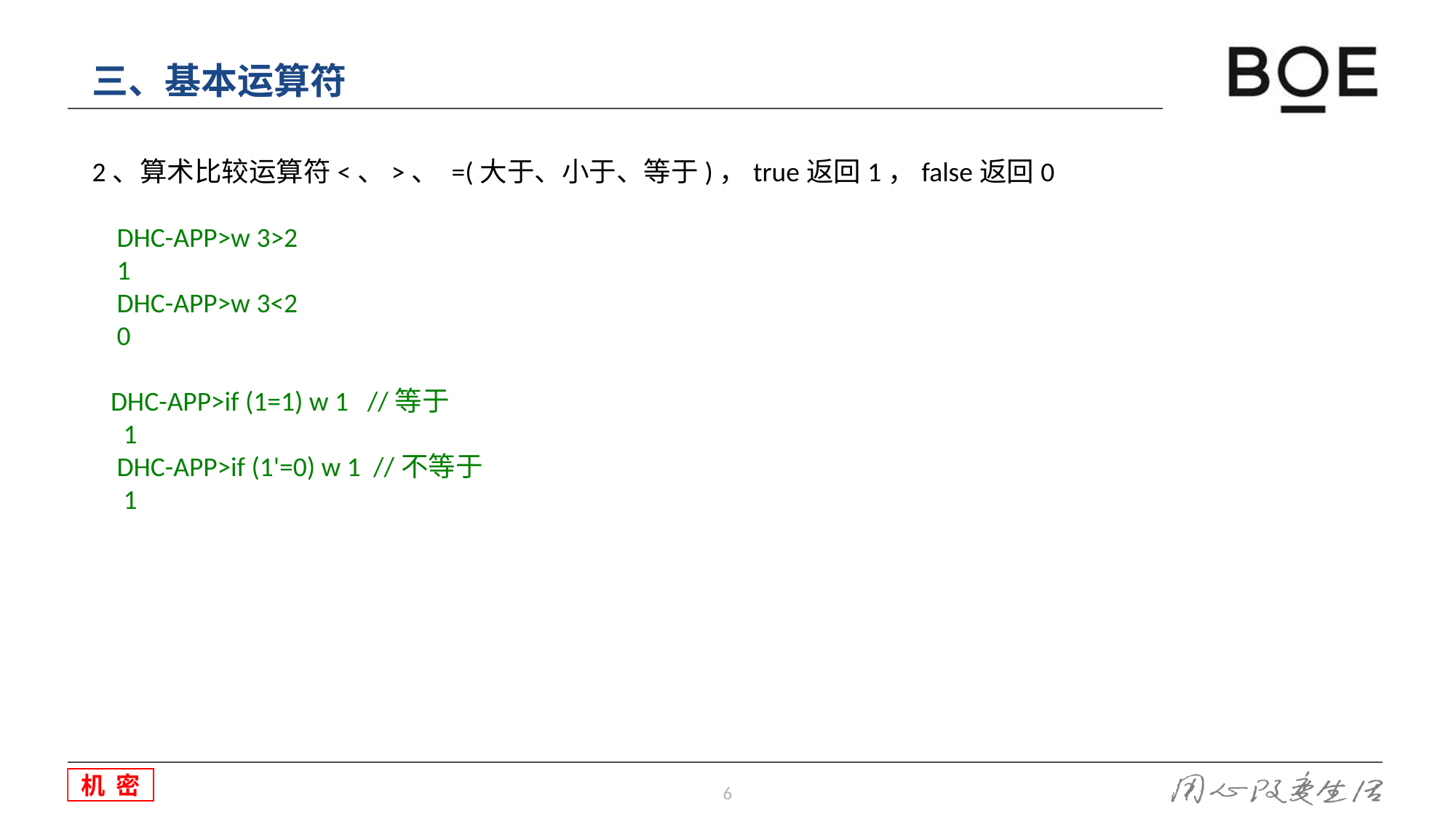

三、基本运算符
2、算术比较运算符<、>、 =(大于、小于、等于)，true返回1，false返回0
    DHC-APP>w 3>2
    1
    DHC-APP>w 3<2
    0
   DHC-APP>if (1=1) w 1   //等于
    1
    DHC-APP>if (1'=0) w 1  //不等于
    1
6